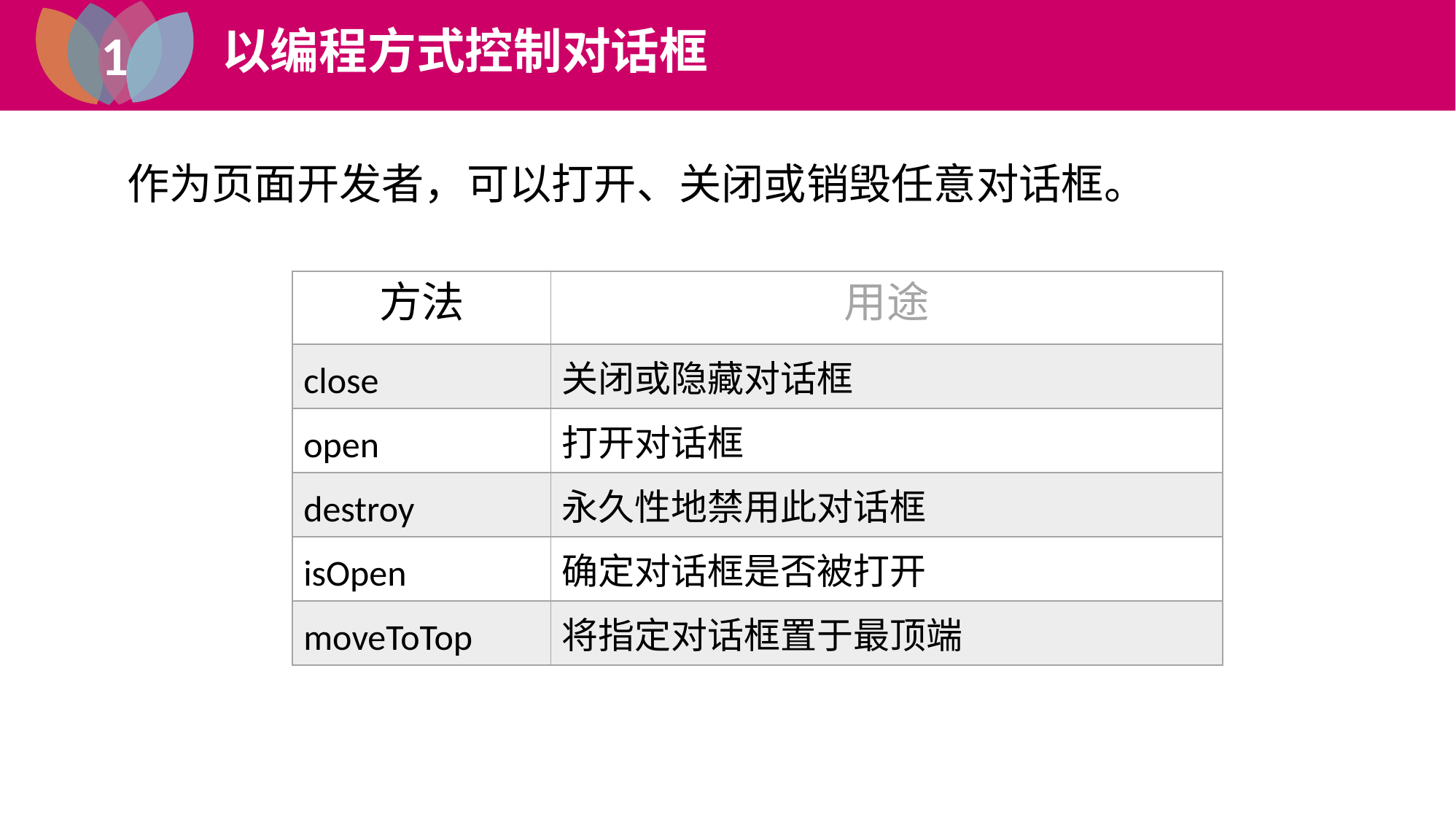

1
以编程方式控制对话框
1
jQuery UI
作为页面开发者，可以打开、关闭或销毁任意对话框。
| 方法 | 用途 |
| --- | --- |
| close | 关闭或隐藏对话框 |
| open | 打开对话框 |
| destroy | 永久性地禁用此对话框 |
| isOpen | 确定对话框是否被打开 |
| moveToTop | 将指定对话框置于最顶端 |